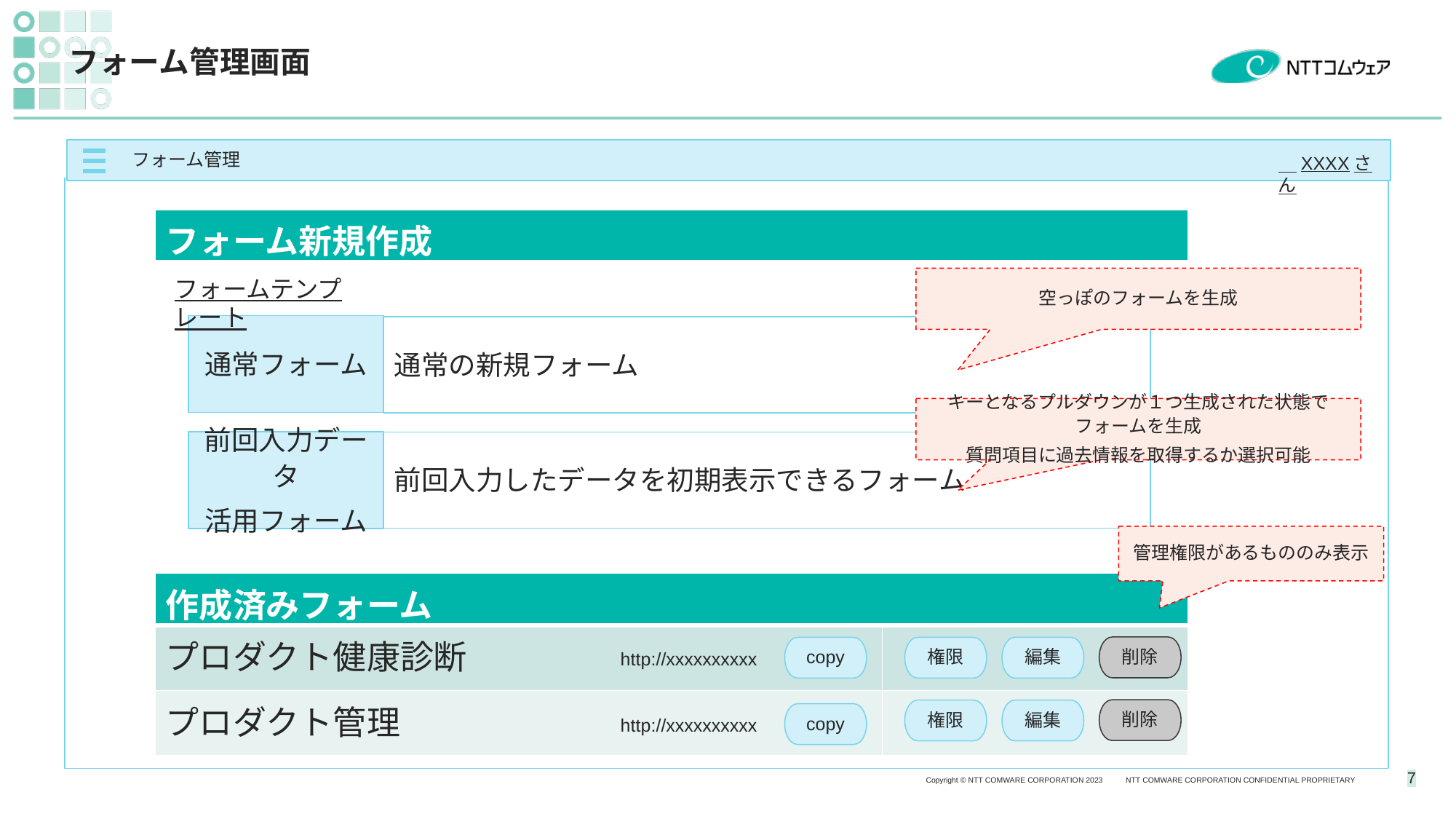

# フォーム管理画面
　　　フォーム管理
　XXXXさん

| フォーム新規作成 |
| --- |
フォームテンプレート
空っぽのフォームを生成
通常フォーム
通常の新規フォーム
キーとなるプルダウンが１つ生成された状態でフォームを生成
質問項目に過去情報を取得するか選択可能
前回入力データ
活用フォーム
前回入力したデータを初期表示できるフォーム
管理権限があるもののみ表示
| 作成済みフォーム |  |
| --- | --- |
| プロダクト健康診断 |  |
| プロダクト管理 |  |
削除
権限
編集
削除
権限
編集
copy
http://xxxxxxxxxx
copy
http://xxxxxxxxxx
7